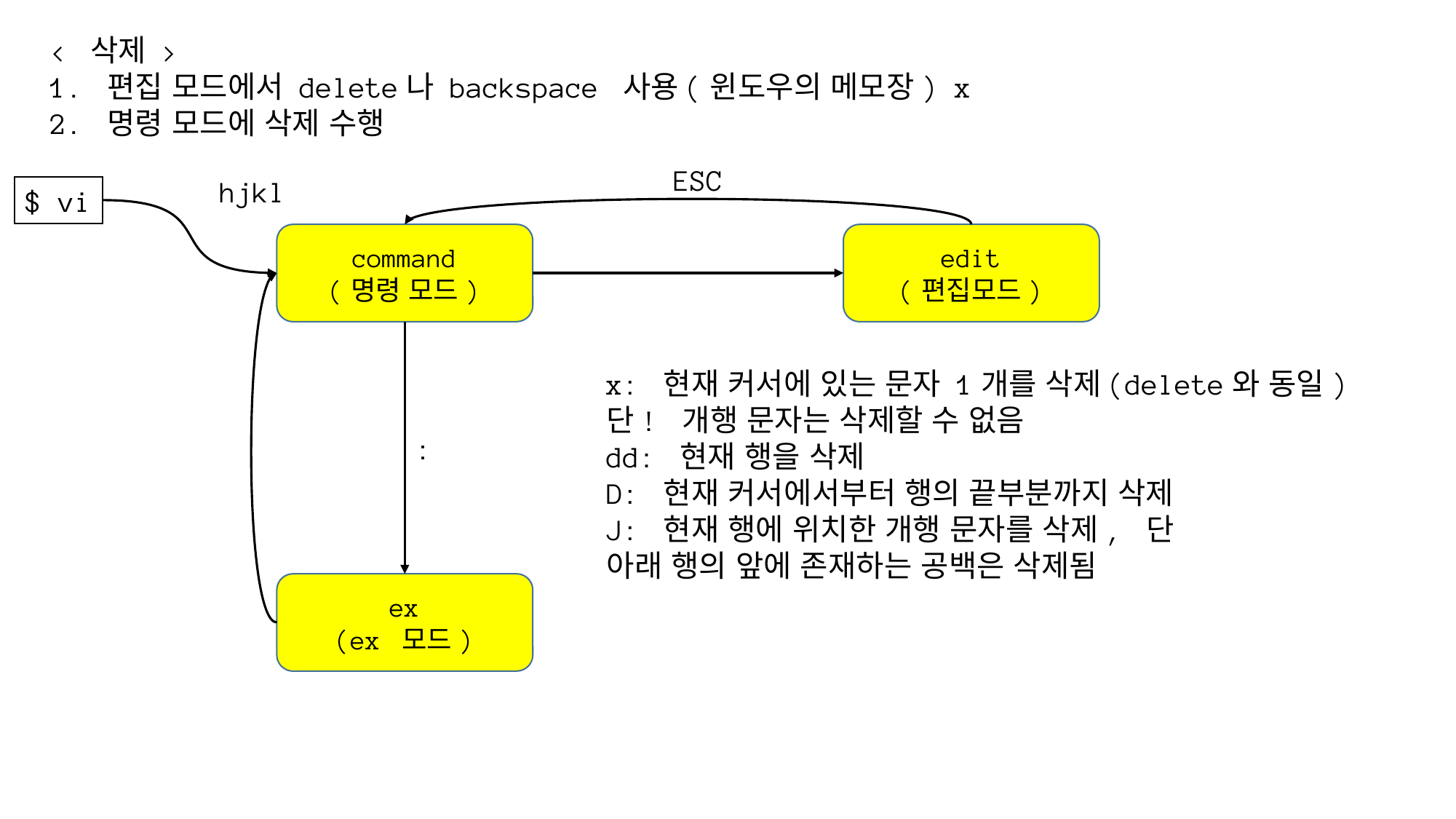

< 삭제 >
1. 편집 모드에서 delete나 backspace 사용(윈도우의 메모장) x
2. 명령 모드에 삭제 수행
ESC
hjkl
$ vi
edit
(편집모드)
command
(명령 모드)
x: 현재 커서에 있는 문자 1개를 삭제(delete와 동일)
단! 개행 문자는 삭제할 수 없음
dd: 현재 행을 삭제
D: 현재 커서에서부터 행의 끝부분까지 삭제
J: 현재 행에 위치한 개행 문자를 삭제, 단
아래 행의 앞에 존재하는 공백은 삭제됨
:
ex
(ex 모드)